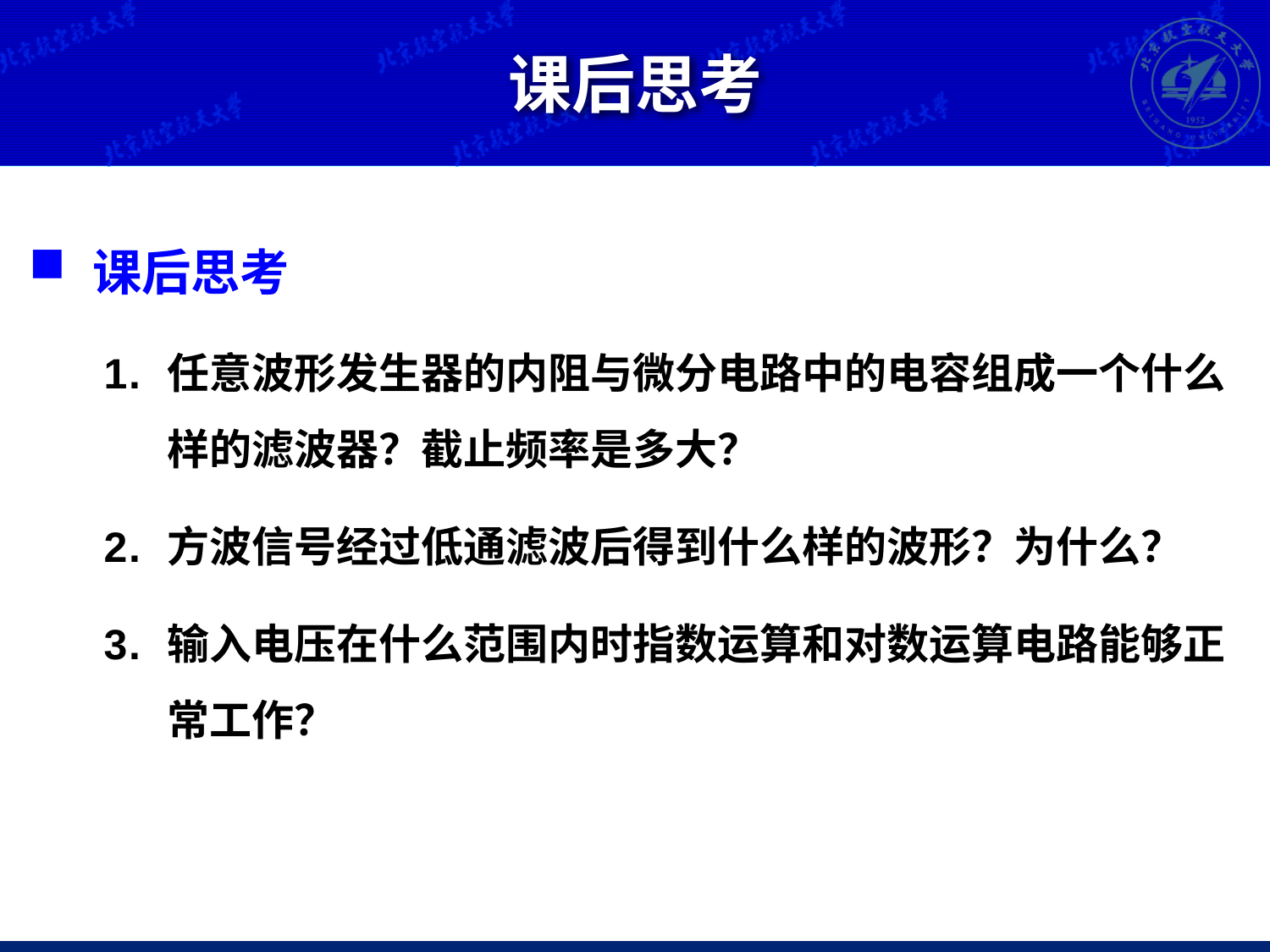

课后思考
课后思考
任意波形发生器的内阻与微分电路中的电容组成一个什么样的滤波器？截止频率是多大？
方波信号经过低通滤波后得到什么样的波形？为什么？
输入电压在什么范围内时指数运算和对数运算电路能够正常工作？